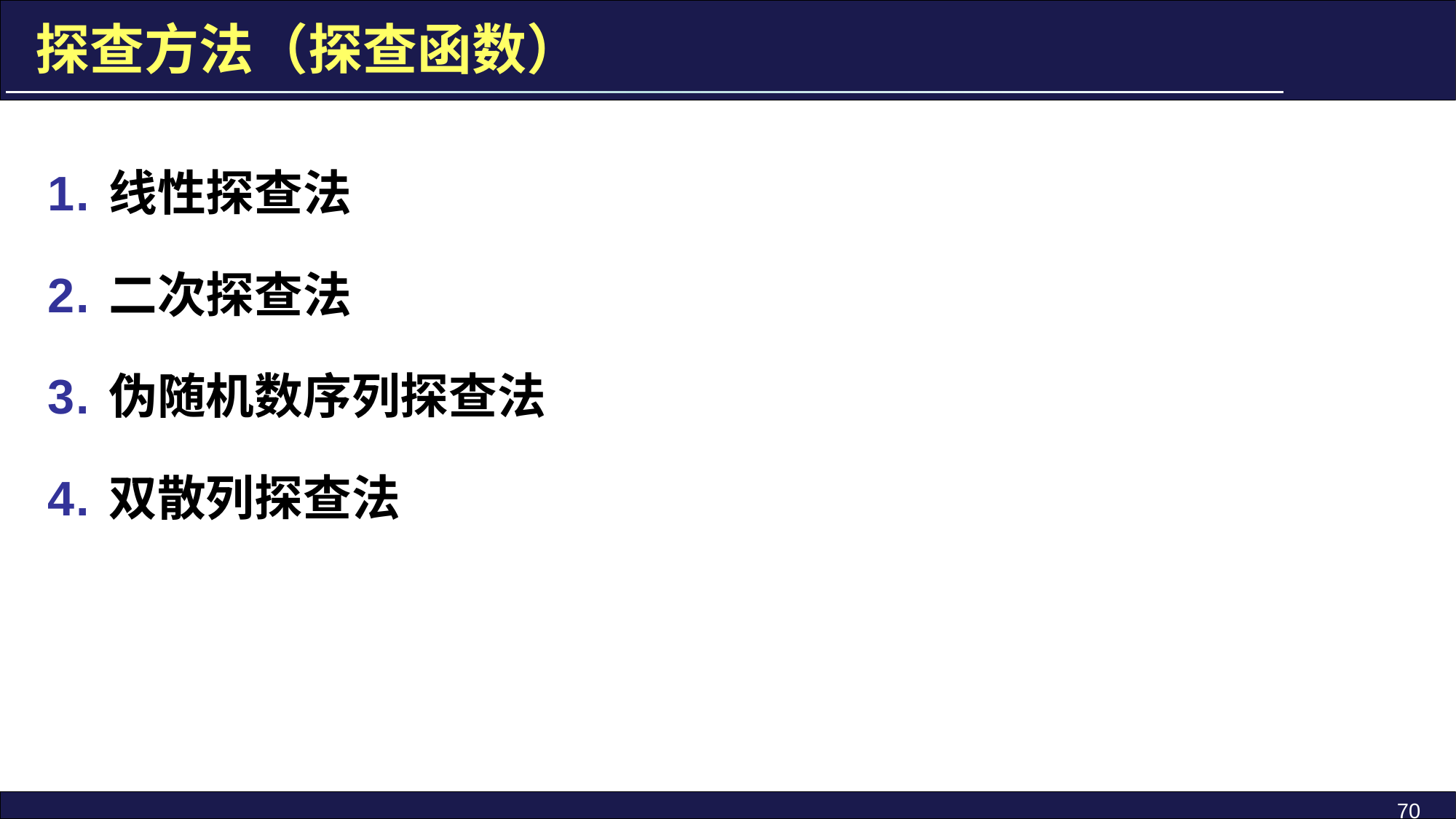

探查方法（探查函数）
线性探查法
二次探查法
伪随机数序列探查法
双散列探查法
70